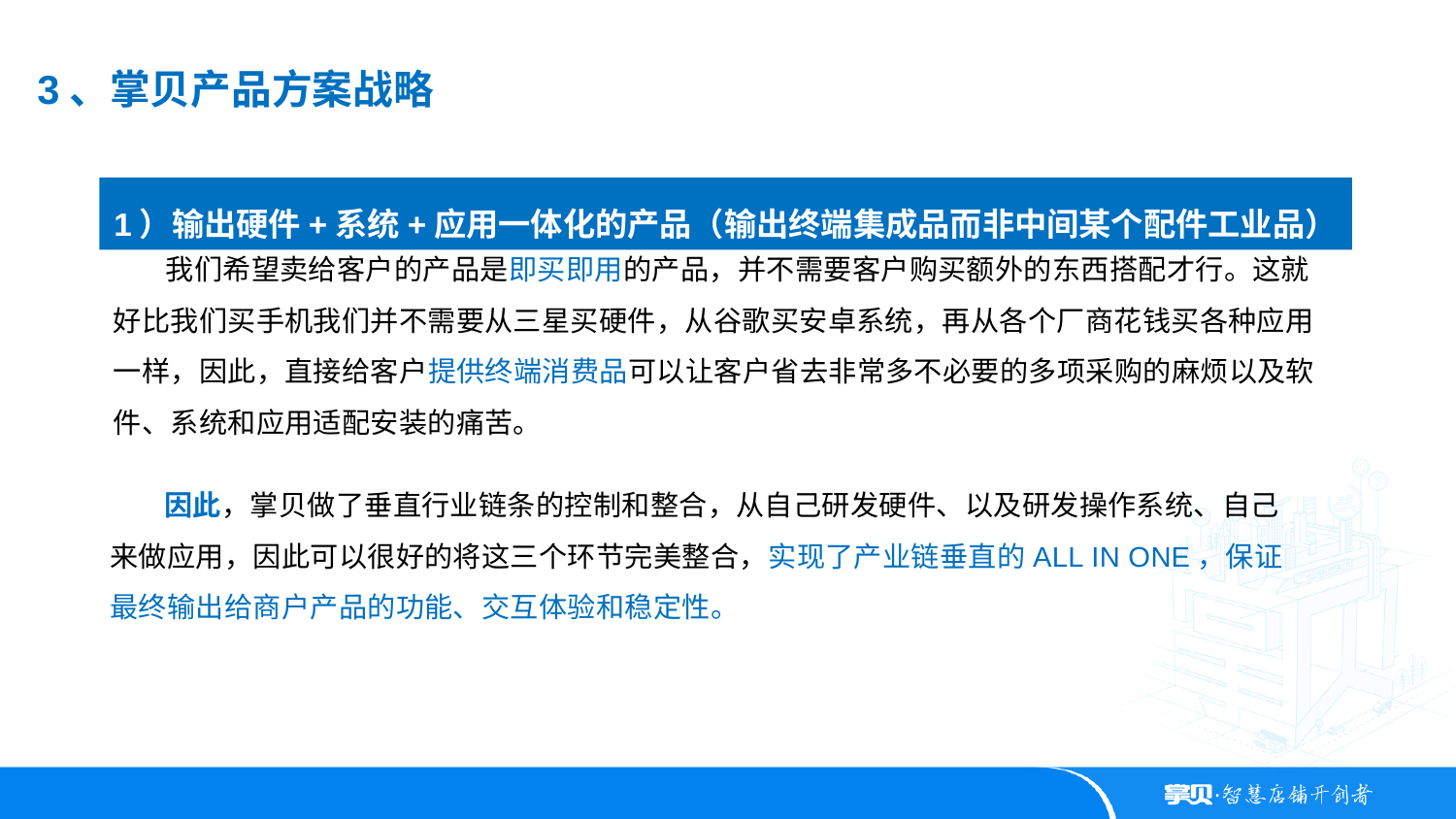

3、掌贝产品方案战略
1）输出硬件+系统+应用一体化的产品（输出终端集成品而非中间某个配件工业品）

       我们希望卖给客户的产品是即买即用的产品，并不需要客户购买额外的东西搭配才行。这就好比我们买手机我们并不需要从三星买硬件，从谷歌买安卓系统，再从各个厂商花钱买各种应用一样，因此，直接给客户提供终端消费品可以让客户省去非常多不必要的多项采购的麻烦以及软件、系统和应用适配安装的痛苦。

       因此，掌贝做了垂直行业链条的控制和整合，从自己研发硬件、以及研发操作系统、自己来做应用，因此可以很好的将这三个环节完美整合，实现了产业链垂直的ALL IN ONE，保证最终输出给商户产品的功能、交互体验和稳定性。